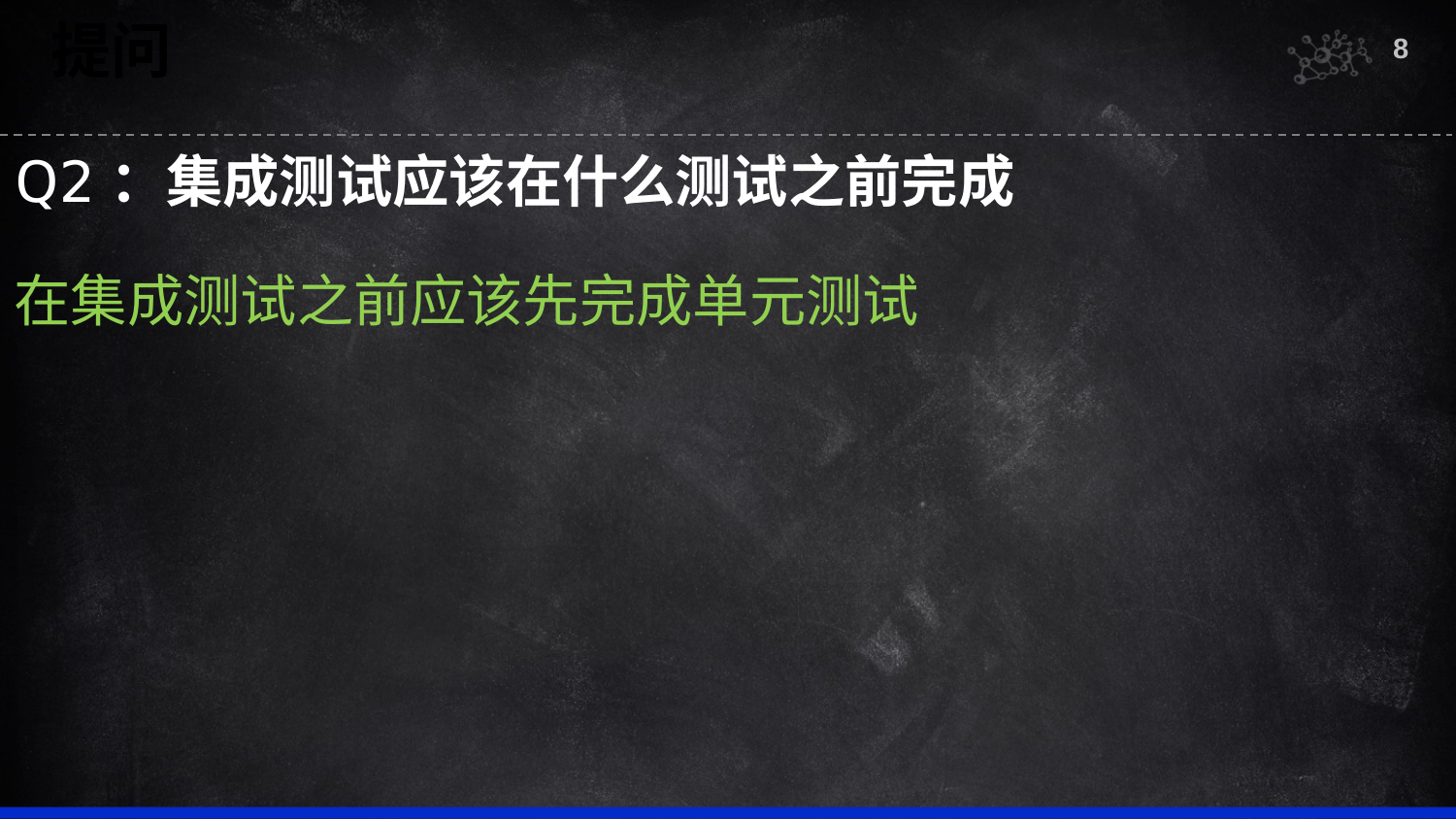

提问
8
Q2：集成测试应该在什么测试之前完成
在集成测试之前应该先完成单元测试